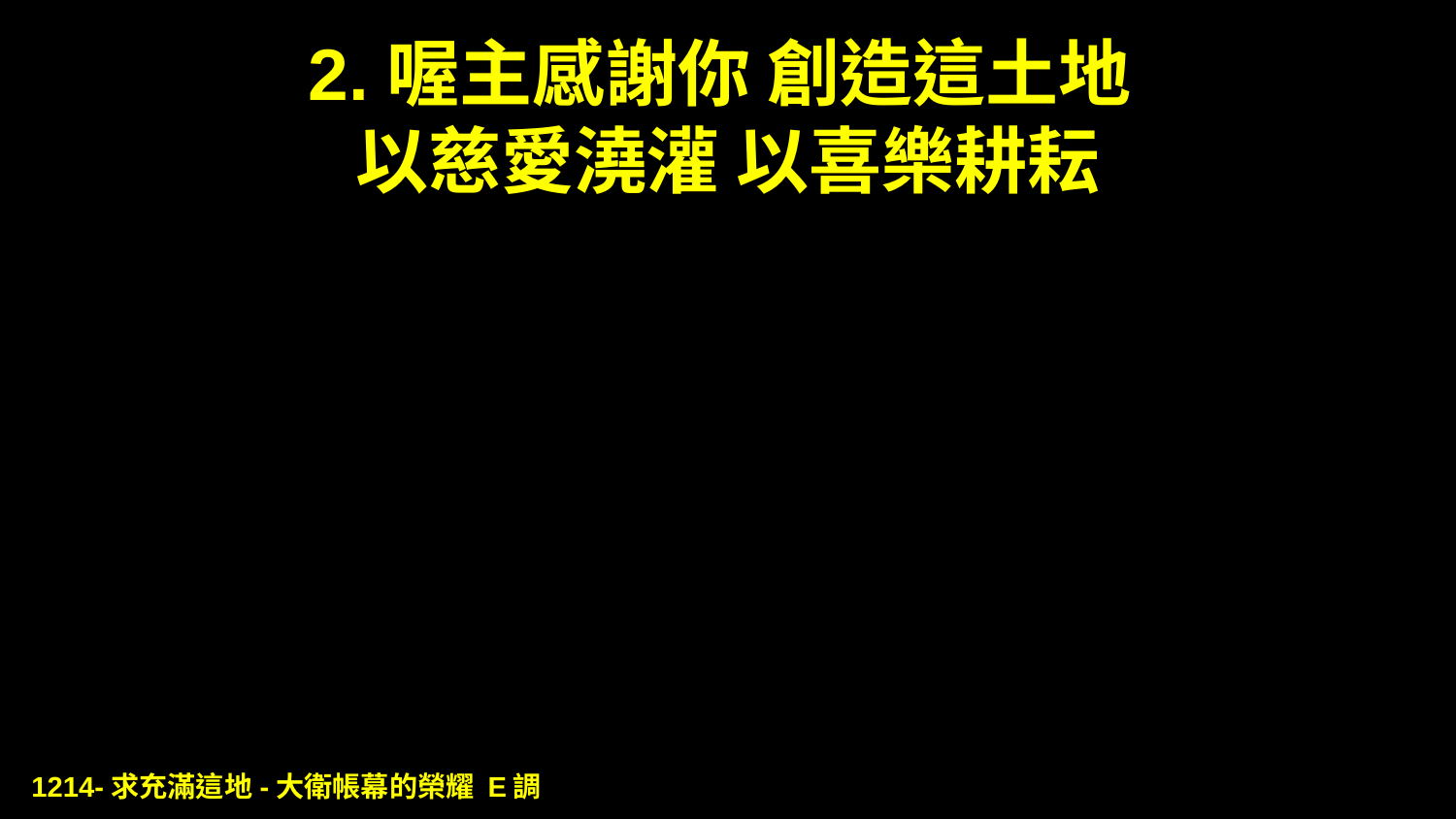

# 2.喔主感謝你 創造這土地 以慈愛澆灌 以喜樂耕耘
1214-求充滿這地-大衛帳幕的榮耀 E調